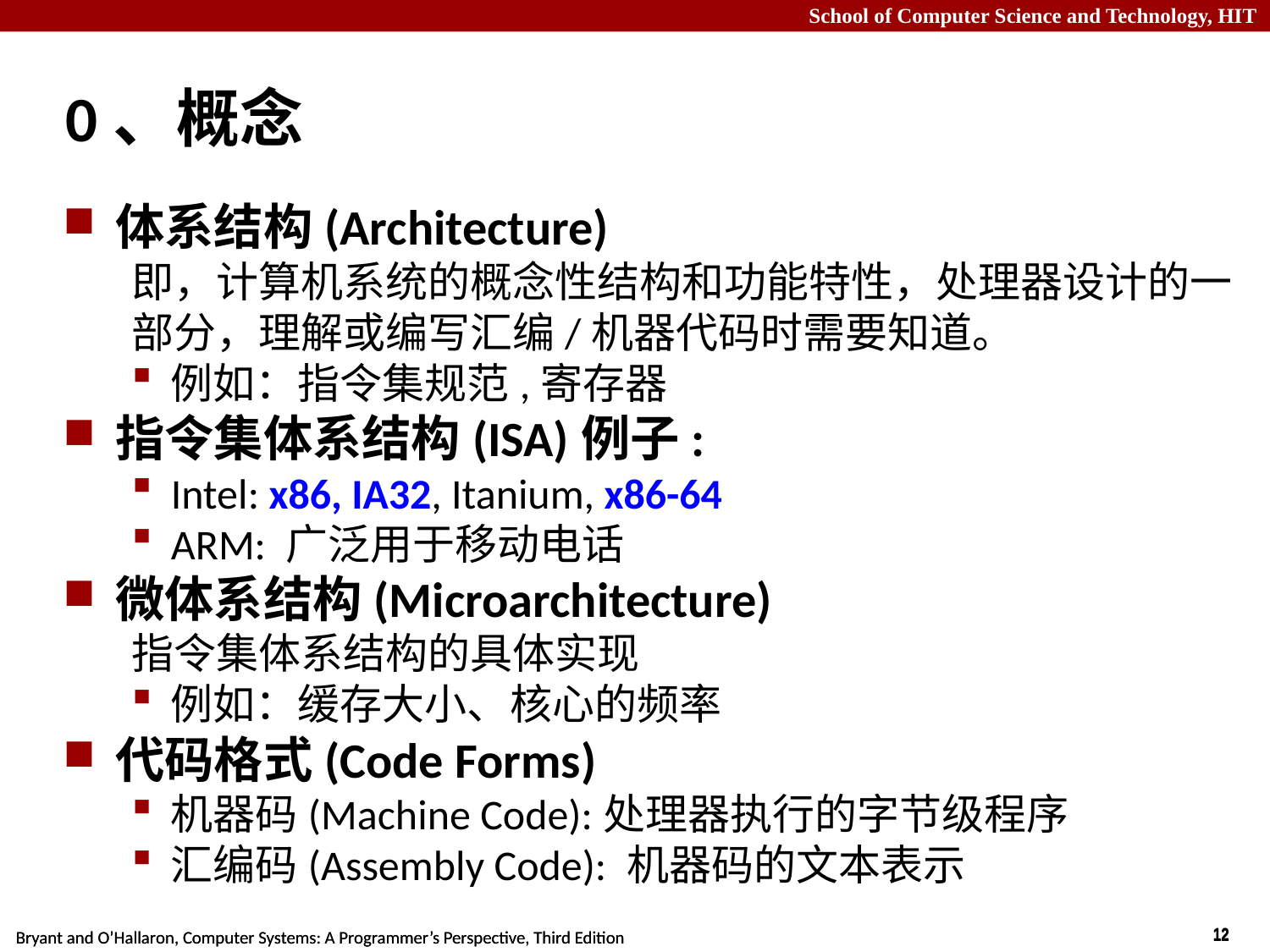

# 0、概念
体系结构(Architecture)
即，计算机系统的概念性结构和功能特性，处理器设计的一部分，理解或编写汇编/机器代码时需要知道。
例如：指令集规范,寄存器
指令集体系结构(ISA)例子:
Intel: x86, IA32, Itanium, x86-64
ARM: 广泛用于移动电话
微体系结构(Microarchitecture)
指令集体系结构的具体实现
例如：缓存大小、核心的频率
代码格式(Code Forms)
机器码(Machine Code):处理器执行的字节级程序
汇编码(Assembly Code): 机器码的文本表示